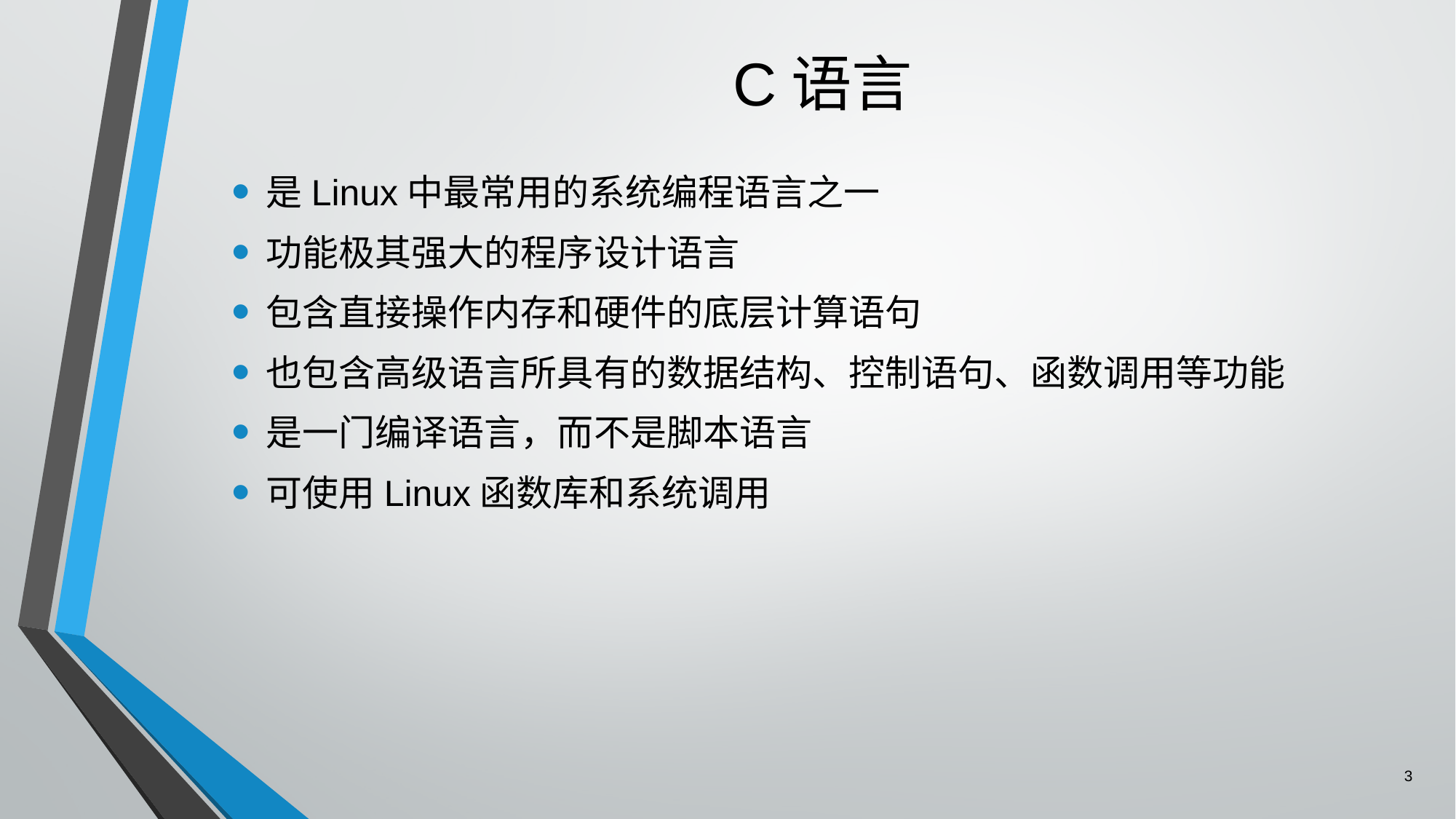

# C语言
是Linux中最常用的系统编程语言之一
功能极其强大的程序设计语言
包含直接操作内存和硬件的底层计算语句
也包含高级语言所具有的数据结构、控制语句、函数调用等功能
是一门编译语言，而不是脚本语言
可使用Linux函数库和系统调用

3